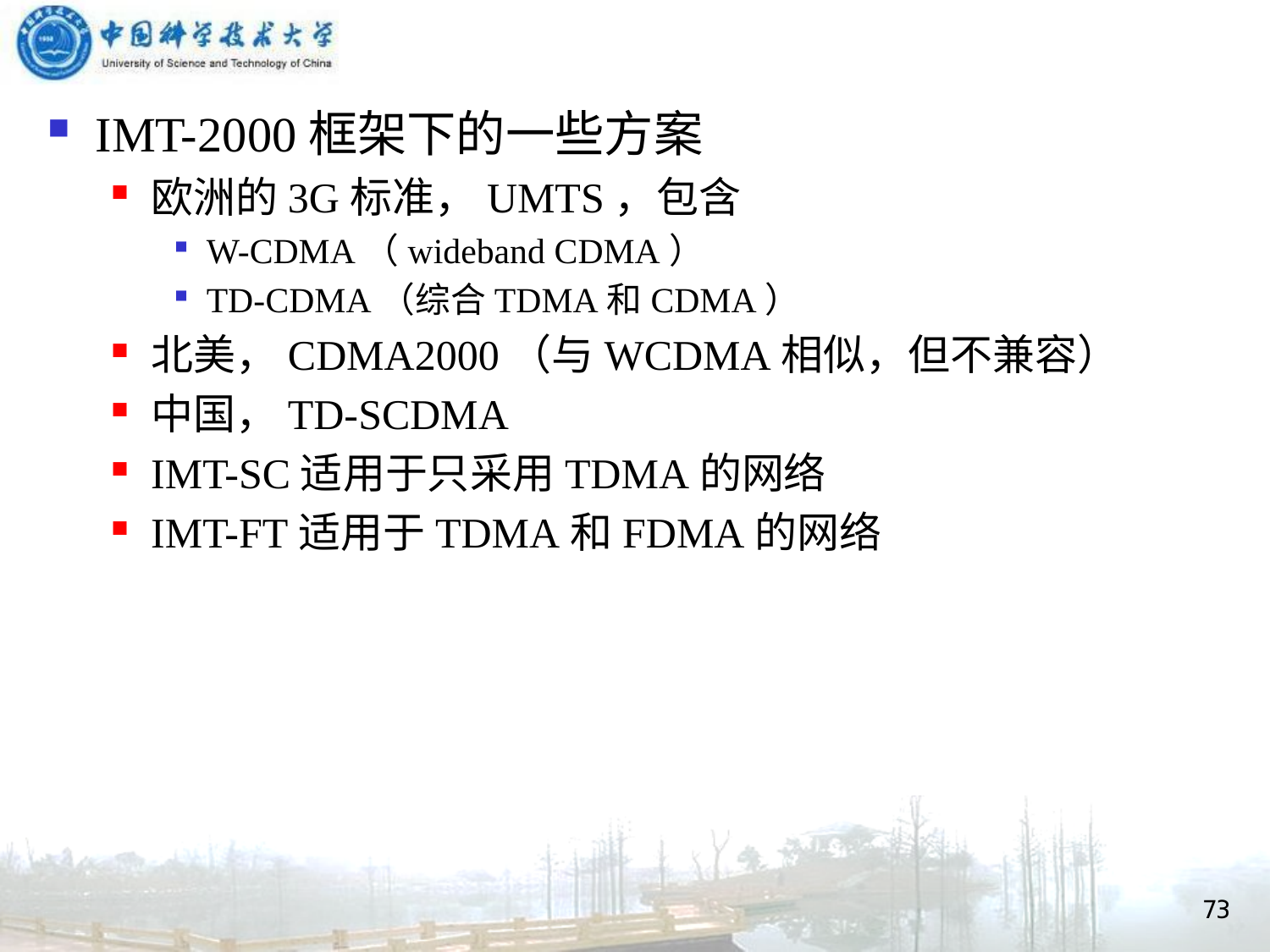

IMT-2000框架下的一些方案
欧洲的3G标准，UMTS，包含
W-CDMA（wideband CDMA）
TD-CDMA（综合TDMA和CDMA）
北美，CDMA2000（与WCDMA相似，但不兼容）
中国，TD-SCDMA
IMT-SC适用于只采用TDMA的网络
IMT-FT适用于TDMA和FDMA的网络
73